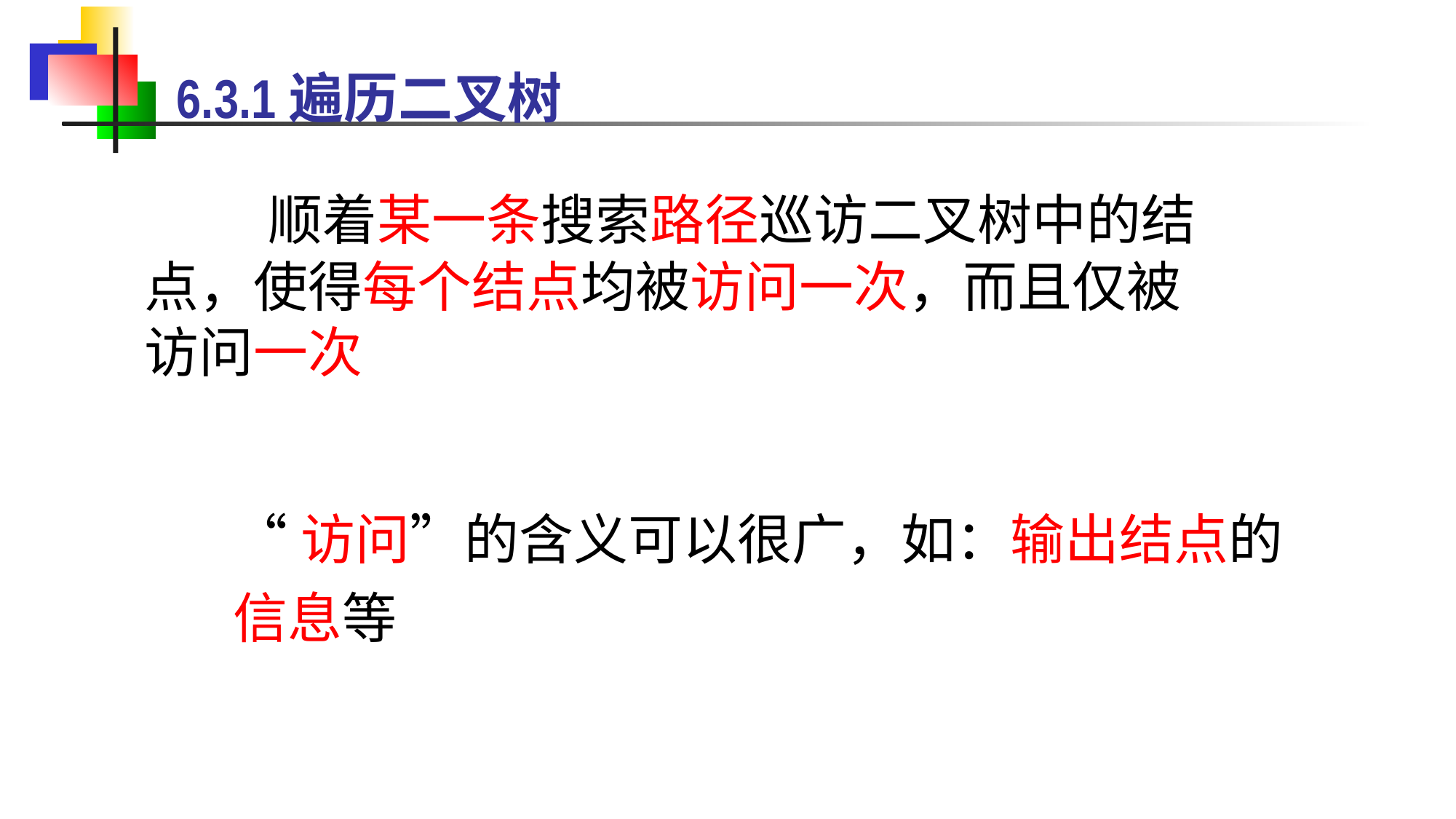

6.3.1遍历二叉树
        顺着某一条搜索路径巡访二叉树中的结点，使得每个结点均被访问一次，而且仅被访问一次
“访问”的含义可以很广，如：输出结点的信息等